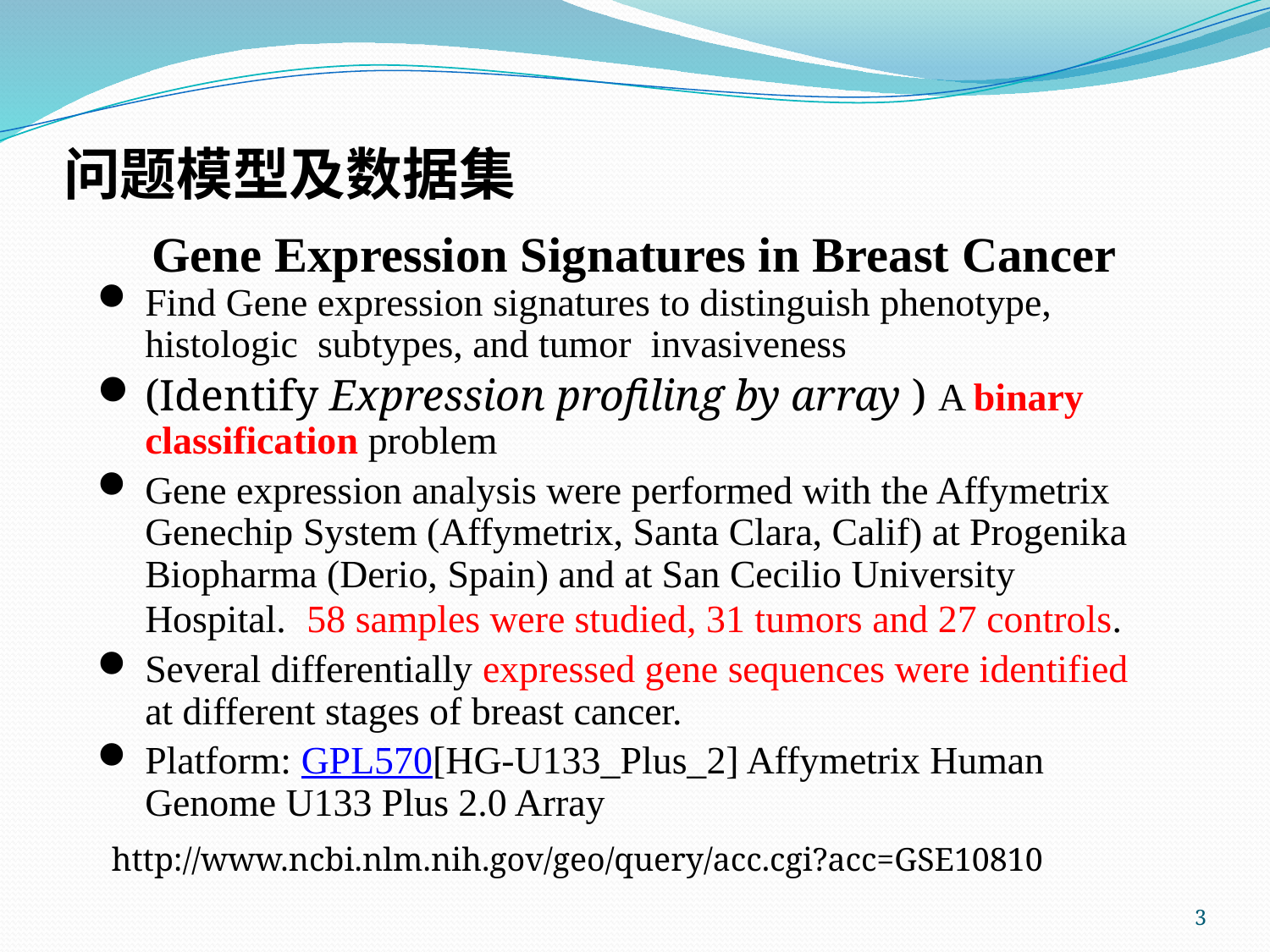

# 问题模型及数据集
Gene Expression Signatures in Breast Cancer
Find Gene expression signatures to distinguish phenotype, histologic  subtypes, and tumor  invasiveness
(Identify Expression profiling by array ) A binary classification problem
Gene expression analysis were performed with the Affymetrix Genechip System (Affymetrix, Santa Clara, Calif) at Progenika Biopharma (Derio, Spain) and at San Cecilio University Hospital.  58 samples were studied, 31 tumors and 27 controls.
Several differentially expressed gene sequences were identified at different stages of breast cancer.
Platform: GPL570[HG-U133_Plus_2] Affymetrix Human Genome U133 Plus 2.0 Array
http://www.ncbi.nlm.nih.gov/geo/query/acc.cgi?acc=GSE10810
3